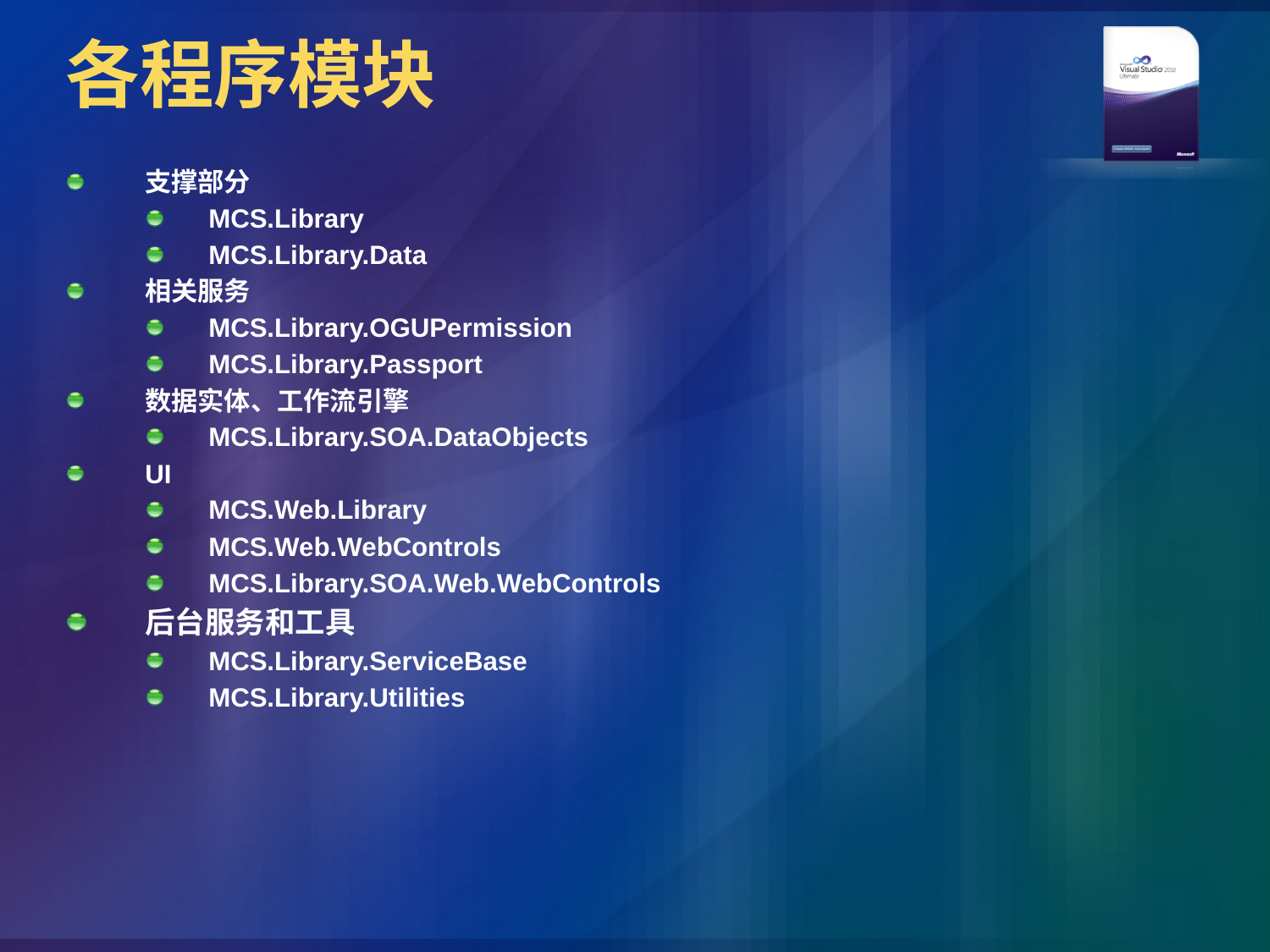

# 各程序模块
支撑部分
MCS.Library
MCS.Library.Data
相关服务
MCS.Library.OGUPermission
MCS.Library.Passport
数据实体、工作流引擎
MCS.Library.SOA.DataObjects
UI
MCS.Web.Library
MCS.Web.WebControls
MCS.Library.SOA.Web.WebControls
后台服务和工具
MCS.Library.ServiceBase
MCS.Library.Utilities